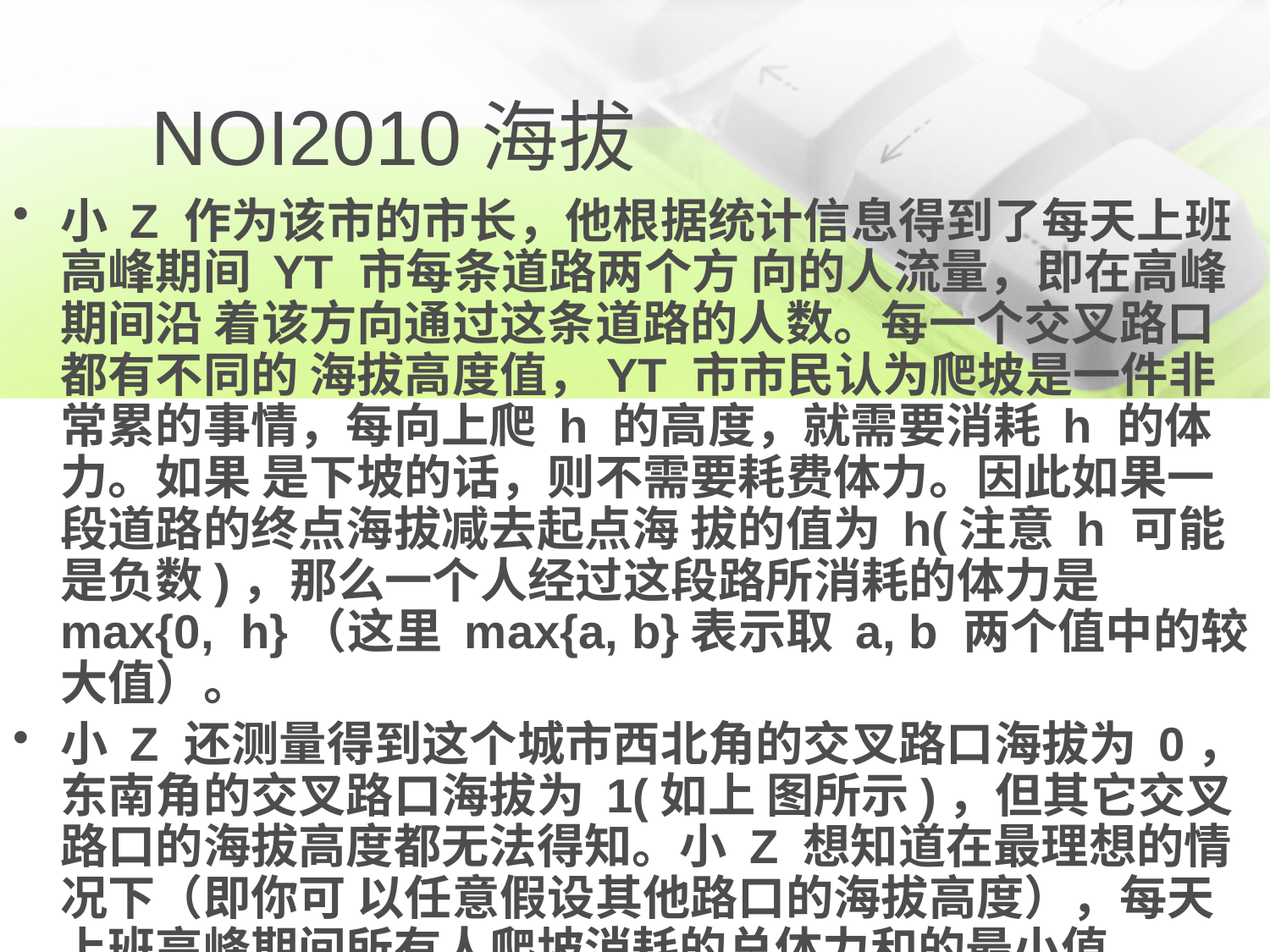

# NOI2010海拔
小 Z 作为该市的市长，他根据统计信息得到了每天上班高峰期间 YT 市每条道路两个方 向的人流量，即在高峰期间沿 着该方向通过这条道路的人数。每一个交叉路口都有不同的 海拔高度值，YT 市市民认为爬坡是一件非常累的事情，每向上爬 h 的高度，就需要消耗 h 的体力。如果 是下坡的话，则不需要耗费体力。因此如果一段道路的终点海拔减去起点海 拔的值为 h(注意 h 可能是负数)，那么一个人经过这段路所消耗的体力是 max{0,  h}（这里 max{a, b}表示取 a, b 两个值中的较大值）。
小 Z 还测量得到这个城市西北角的交叉路口海拔为 0，东南角的交叉路口海拔为 1(如上 图所示)，但其它交叉路口的海拔高度都无法得知。小 Z 想知道在最理想的情况下（即你可 以任意假设其他路口的海拔高度），每天上班高峰期间所有人爬坡消耗的总体力和的最小值。